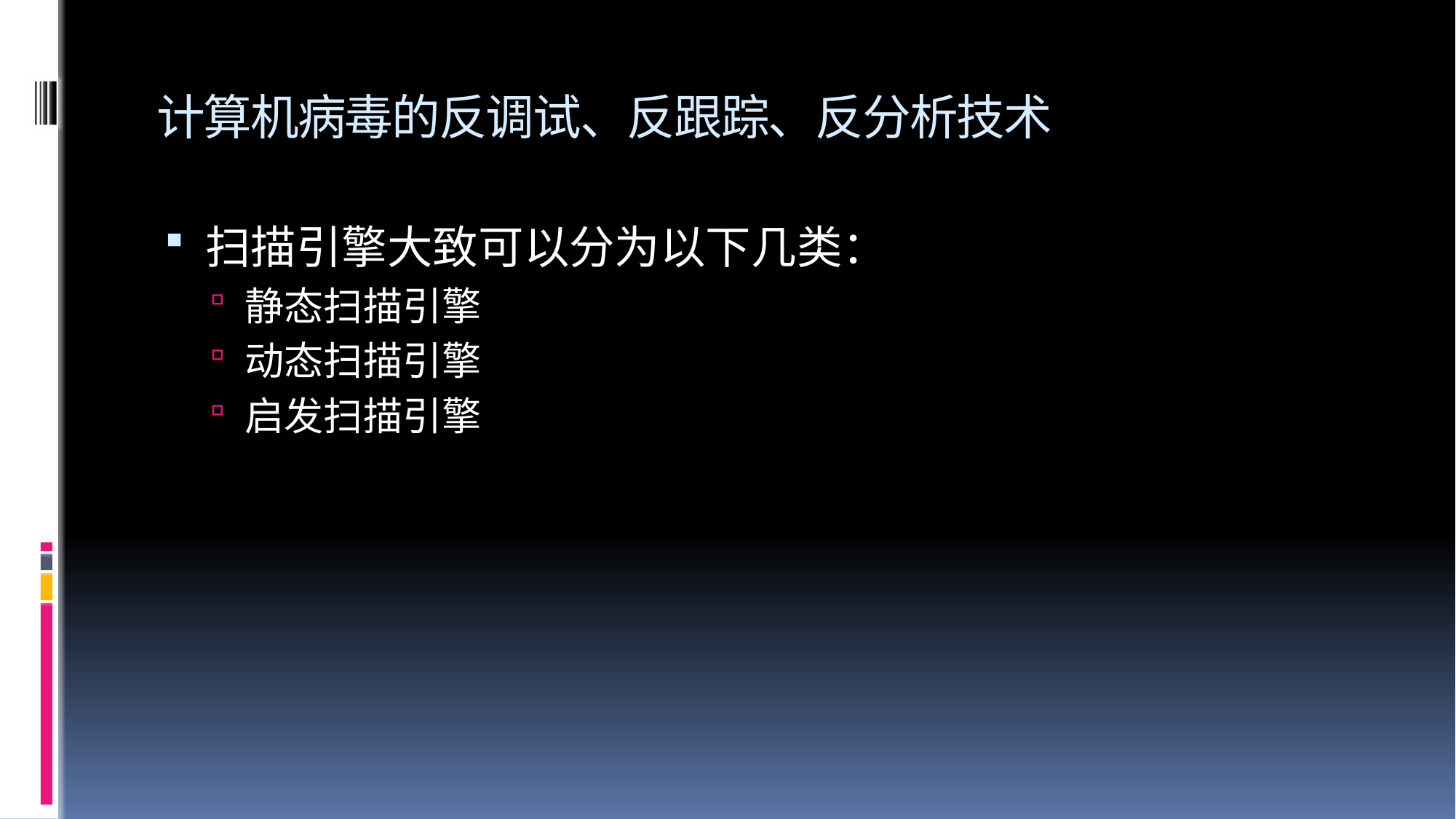

# 计算机病毒的反调试、反跟踪、反分析技术
扫描引擎大致可以分为以下几类：
静态扫描引擎
动态扫描引擎
启发扫描引擎